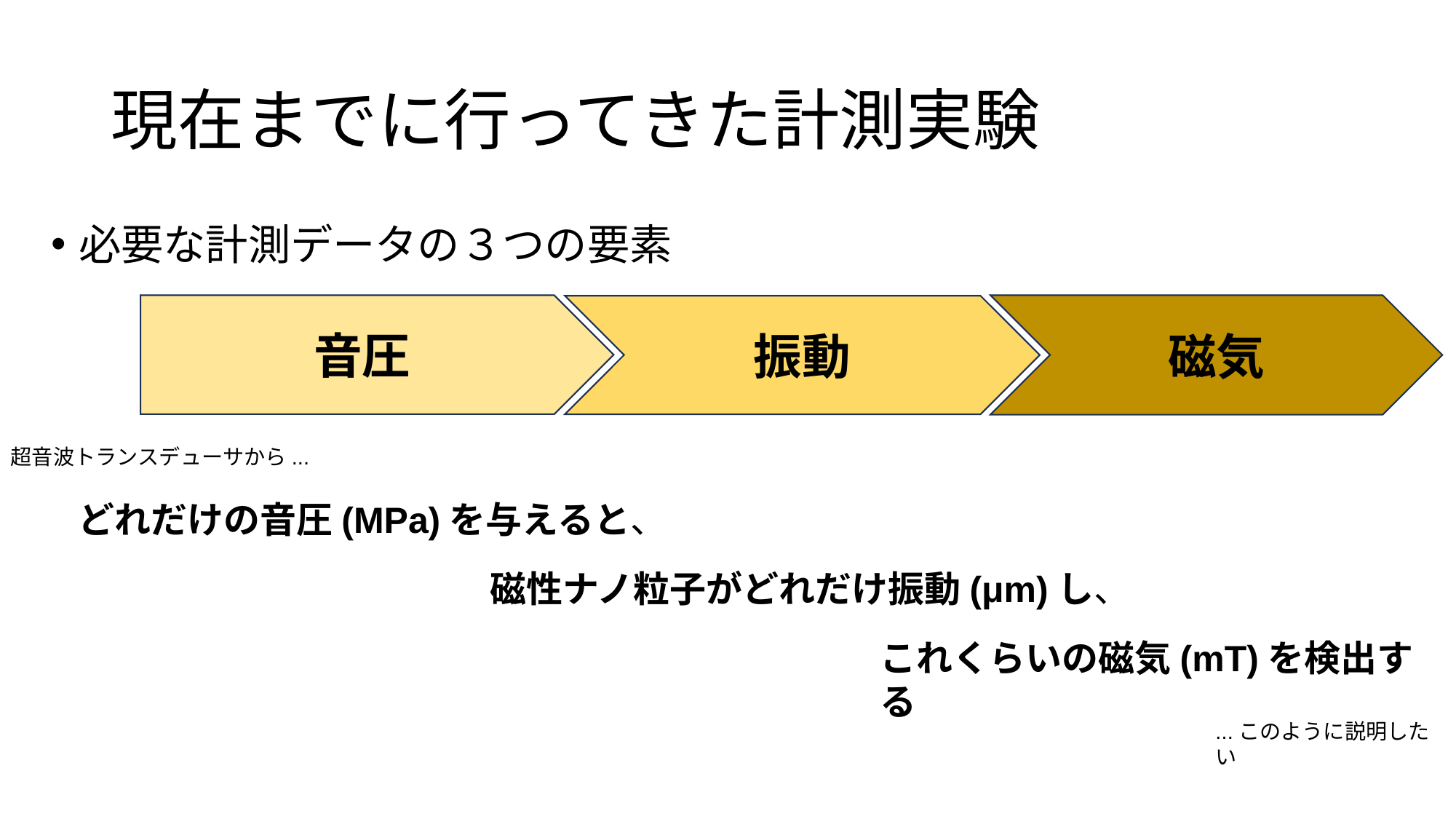

# 現在までに行ってきた計測実験
必要な計測データの３つの要素
音圧
磁気
振動
超音波トランスデューサから...
どれだけの音圧(MPa)を与えると、
磁性ナノ粒子がどれだけ振動(μm)し、
これくらいの磁気(mT)を検出する
...このように説明したい